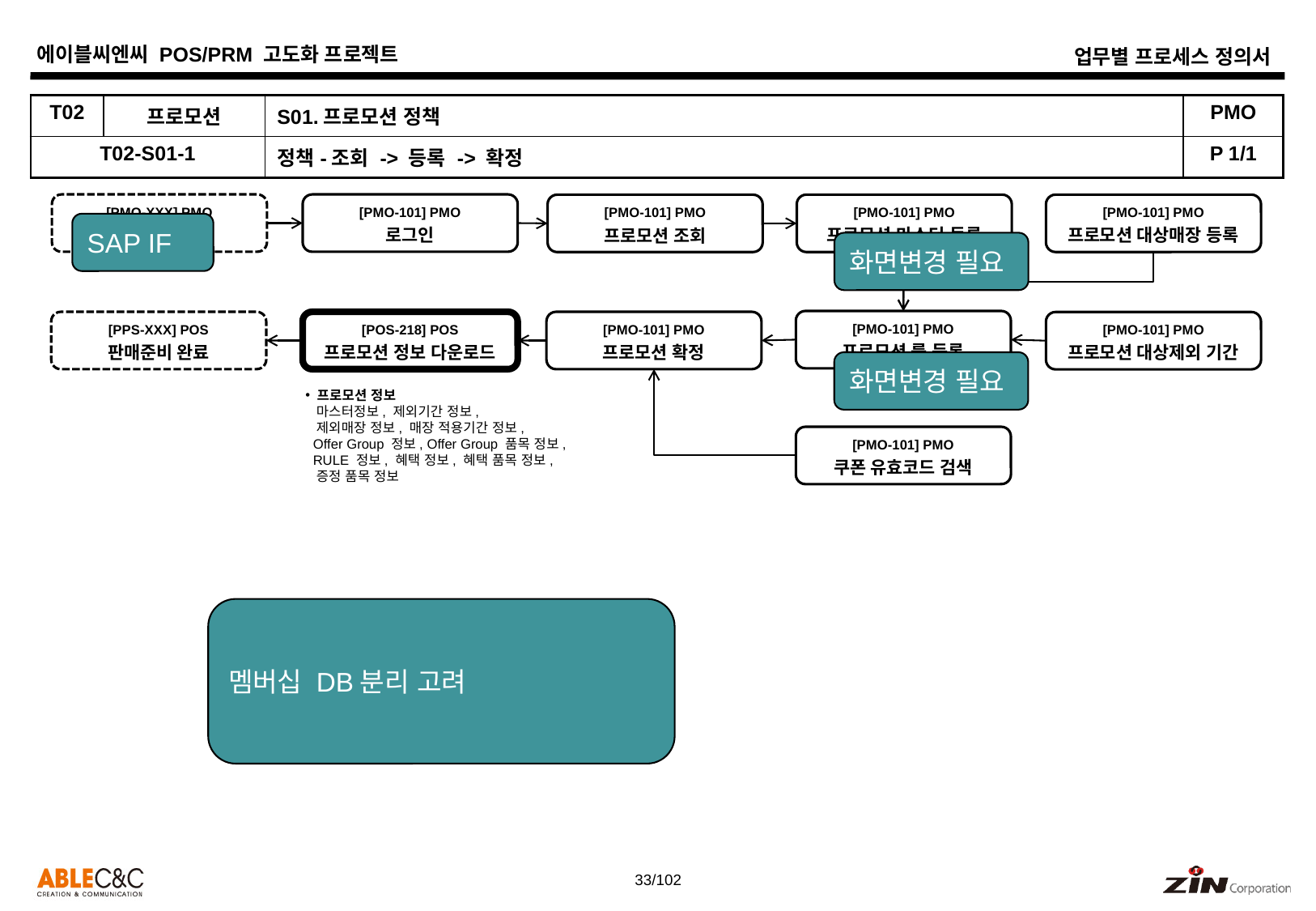

| T02 | 프로모션 | S01.프로모션 정책 | PMO |
| --- | --- | --- | --- |
| T02-S01-1 |  | 정책-조회 -> 등록 -> 확정 | P 1/1 |
[PMO-XXX] PMO
프로모션 기획
[PMO-101] PMO
로그인
[PMO-101] PMO
프로모션 마스터 등록
[PMO-101] PMO
프로모션 대상매장 등록
[PMO-101] PMO
프로모션 조회
SAP IF
화면변경 필요
[PMO-101] PMO
프로모션 룰 등록
[POS-218] POS
프로모션 정보 다운로드
[PMO-101] PMO
프로모션 확정
[PPS-XXX] POS
판매준비 완료
[PMO-101] PMO
프로모션 대상제외 기간
화면변경 필요
프로모션 정보
  마스터정보, 제외기간 정보,
  제외매장 정보, 매장 적용기간 정보,
  Offer Group 정보, Offer Group 품목 정보,
  RULE 정보, 혜택 정보, 혜택 품목 정보,
  증정 품목 정보
[PMO-101] PMO
쿠폰 유효코드 검색
멤버십 DB분리 고려